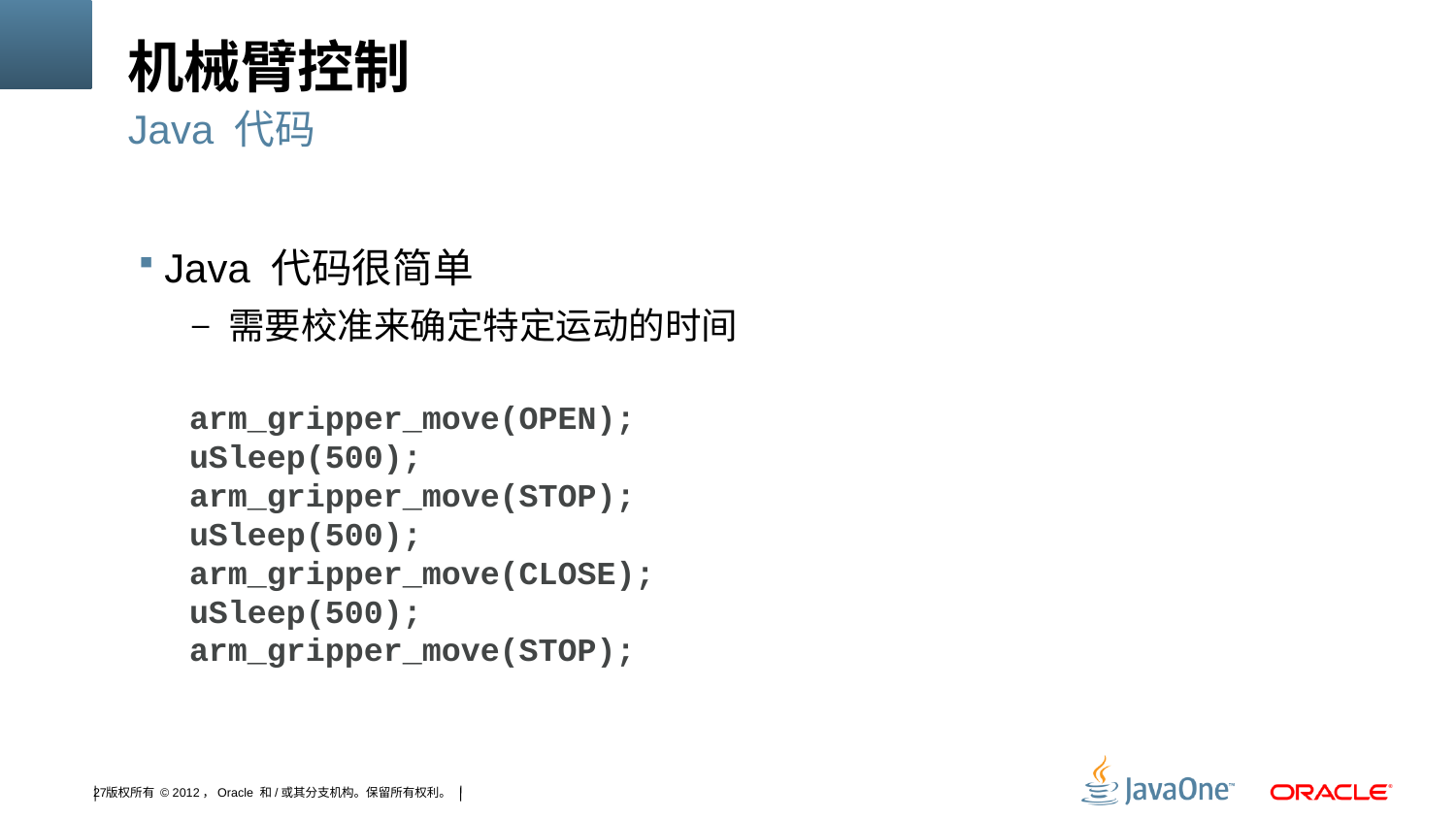

# 机械臂控制
Java 代码
Java 代码很简单
需要校准来确定特定运动的时间
arm_gripper_move(OPEN);
uSleep(500);
arm_gripper_move(STOP);
uSleep(500);
arm_gripper_move(CLOSE);
uSleep(500);
arm_gripper_move(STOP);